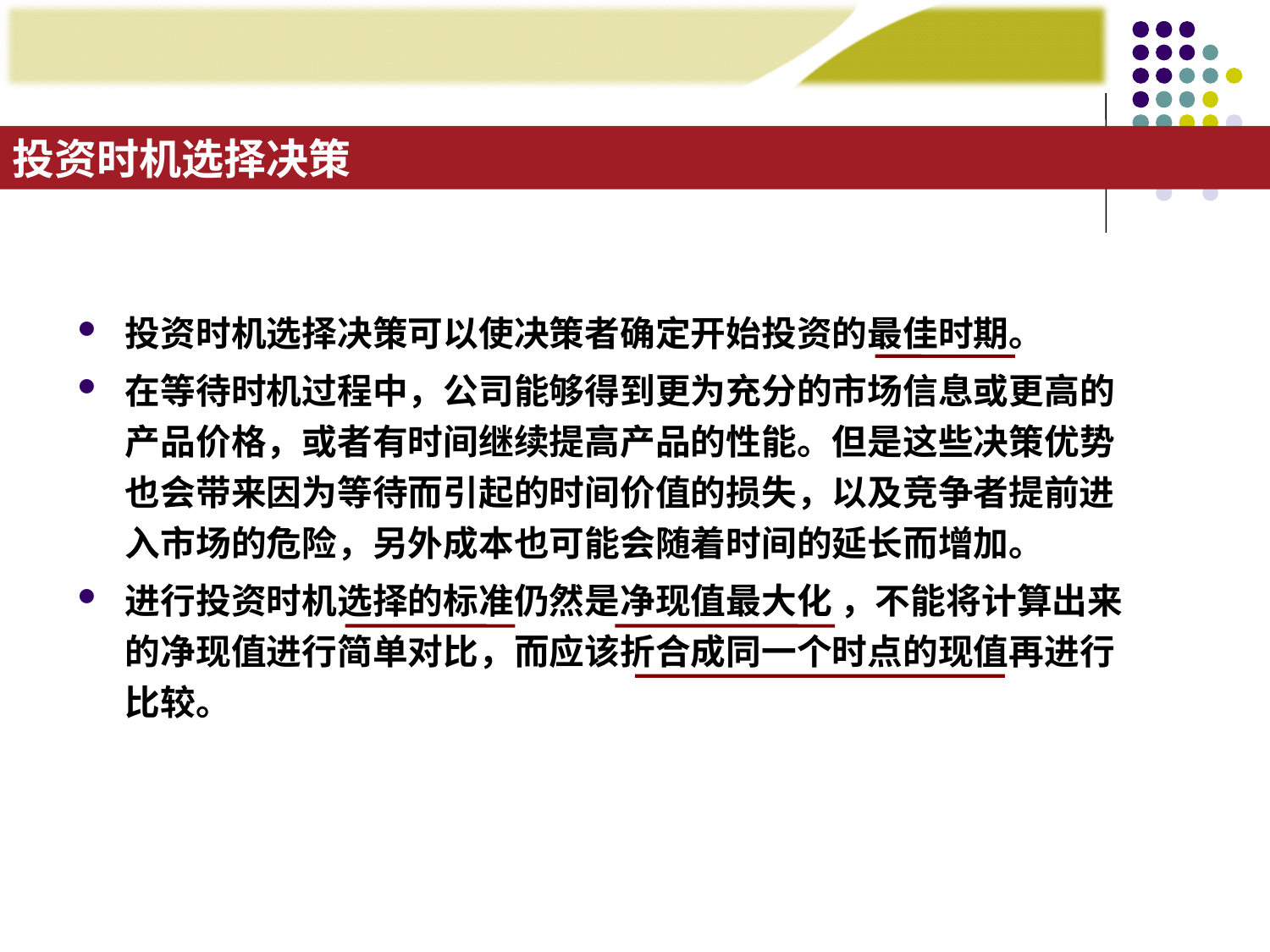

投资时机选择决策
投资时机选择决策可以使决策者确定开始投资的最佳时期。
在等待时机过程中，公司能够得到更为充分的市场信息或更高的产品价格，或者有时间继续提高产品的性能。但是这些决策优势也会带来因为等待而引起的时间价值的损失，以及竞争者提前进入市场的危险，另外成本也可能会随着时间的延长而增加。
进行投资时机选择的标准仍然是净现值最大化 ，不能将计算出来的净现值进行简单对比，而应该折合成同一个时点的现值再进行比较。